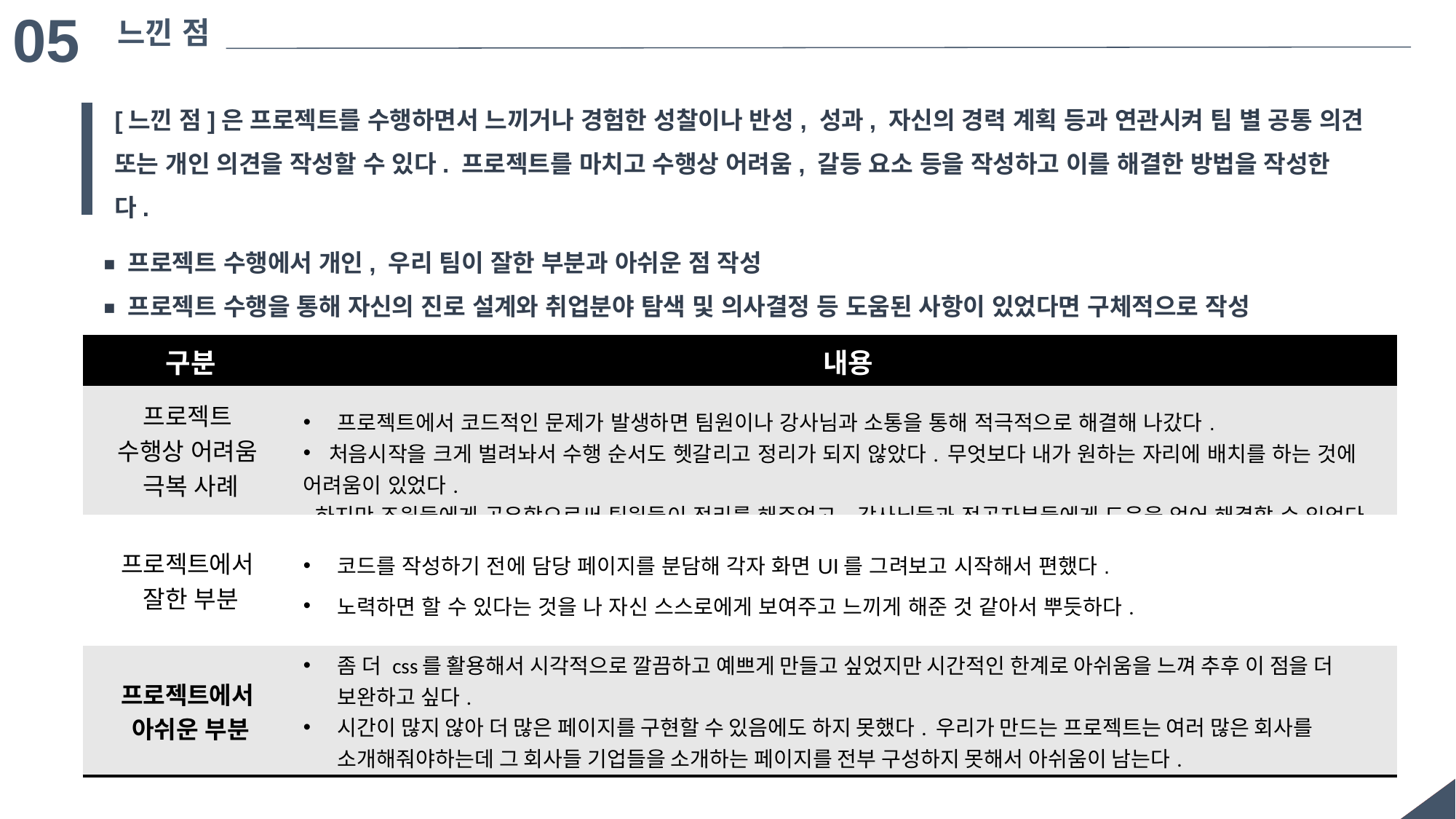

05
느낀 점
[느낀 점]은 프로젝트를 수행하면서 느끼거나 경험한 성찰이나 반성, 성과, 자신의 경력 계획 등과 연관시켜 팀 별 공통 의견 또는 개인 의견을 작성할 수 있다. 프로젝트를 마치고 수행상 어려움, 갈등 요소 등을 작성하고 이를 해결한 방법을 작성한다.

◾ 프로젝트 수행에서 개인, 우리 팀이 잘한 부분과 아쉬운 점 작성
◾ 프로젝트 수행을 통해 자신의 진로 설계와 취업분야 탐색 및 의사결정 등 도움된 사항이 있었다면 구체적으로 작성
| 구분 | 내용 |
| --- | --- |
| 프로젝트 수행상 어려움 극복 사례 | 프로젝트에서 코드적인 문제가 발생하면 팀원이나 강사님과 소통을 통해 적극적으로 해결해 나갔다.   처음시작을 크게 벌려놔서 수행 순서도 헷갈리고 정리가 되지 않았다. 무엇보다 내가 원하는 자리에 배치를 하는 것에 어려움이 있었다.  하지만 조원들에게 공유함으로써 팀원들이 정리를 해주었고, 강사님들과 전공자분들에게 도움을 얻어 해결할 수 있었다. |
| 프로젝트에서 잘한 부분 | 코드를 작성하기 전에 담당 페이지를 분담해 각자 화면UI를 그려보고 시작해서 편했다. 노력하면 할 수 있다는 것을 나 자신 스스로에게 보여주고 느끼게 해준 것 같아서 뿌듯하다. |
| 프로젝트에서 아쉬운 부분 | 좀 더 css를 활용해서 시각적으로 깔끔하고 예쁘게 만들고 싶었지만 시간적인 한계로 아쉬움을 느껴 추후 이 점을 더 보완하고 싶다. 시간이 많지 않아 더 많은 페이지를 구현할 수 있음에도 하지 못했다. 우리가 만드는 프로젝트는 여러 많은 회사를 소개해줘야하는데 그 회사들 기업들을 소개하는 페이지를 전부 구성하지 못해서 아쉬움이 남는다. |